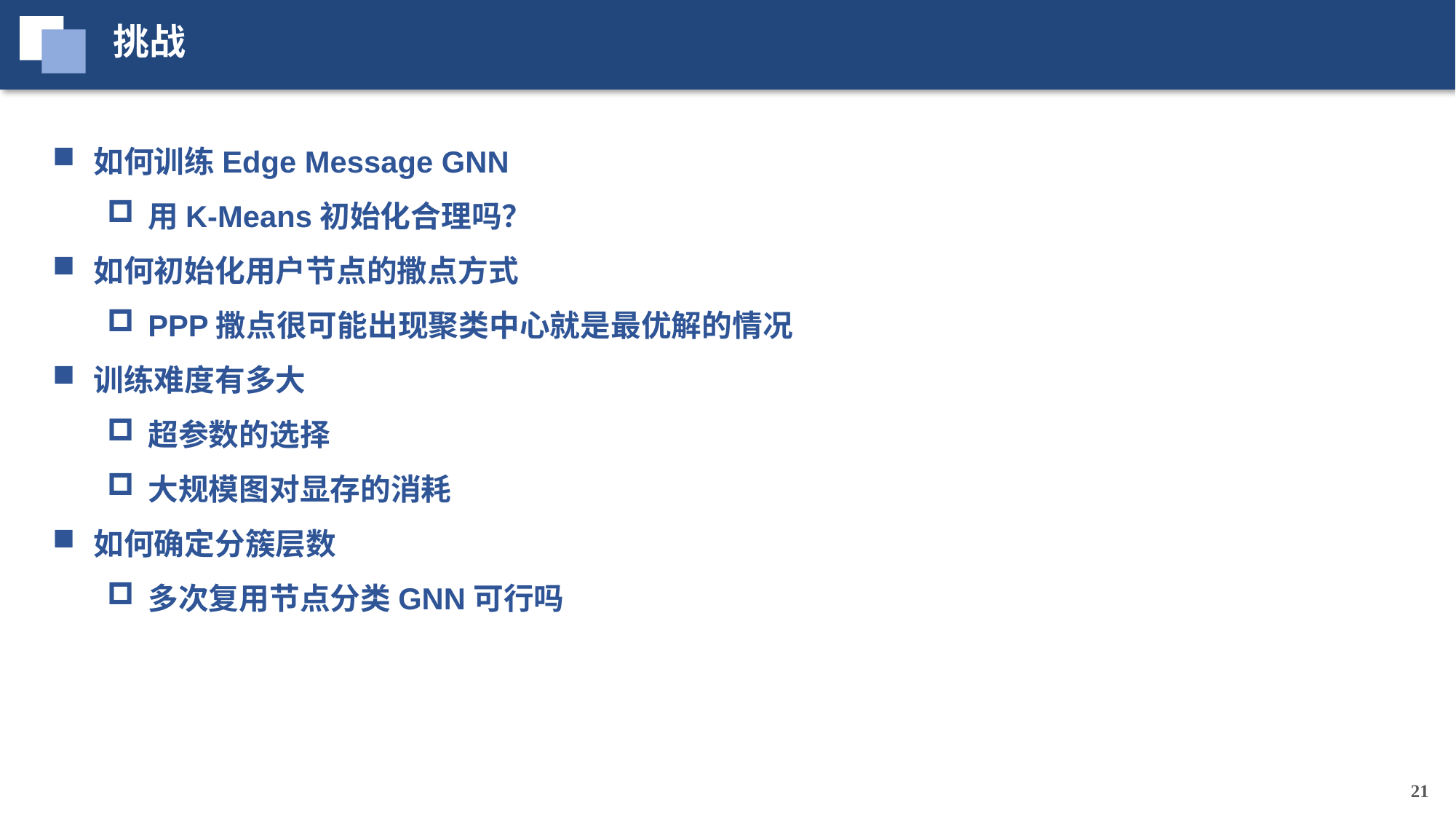

挑战

如何训练Edge Message GNN
用K-Means初始化合理吗？
如何初始化用户节点的撒点方式
PPP撒点很可能出现聚类中心就是最优解的情况
训练难度有多大
超参数的选择
大规模图对显存的消耗
如何确定分簇层数
多次复用节点分类GNN可行吗
21